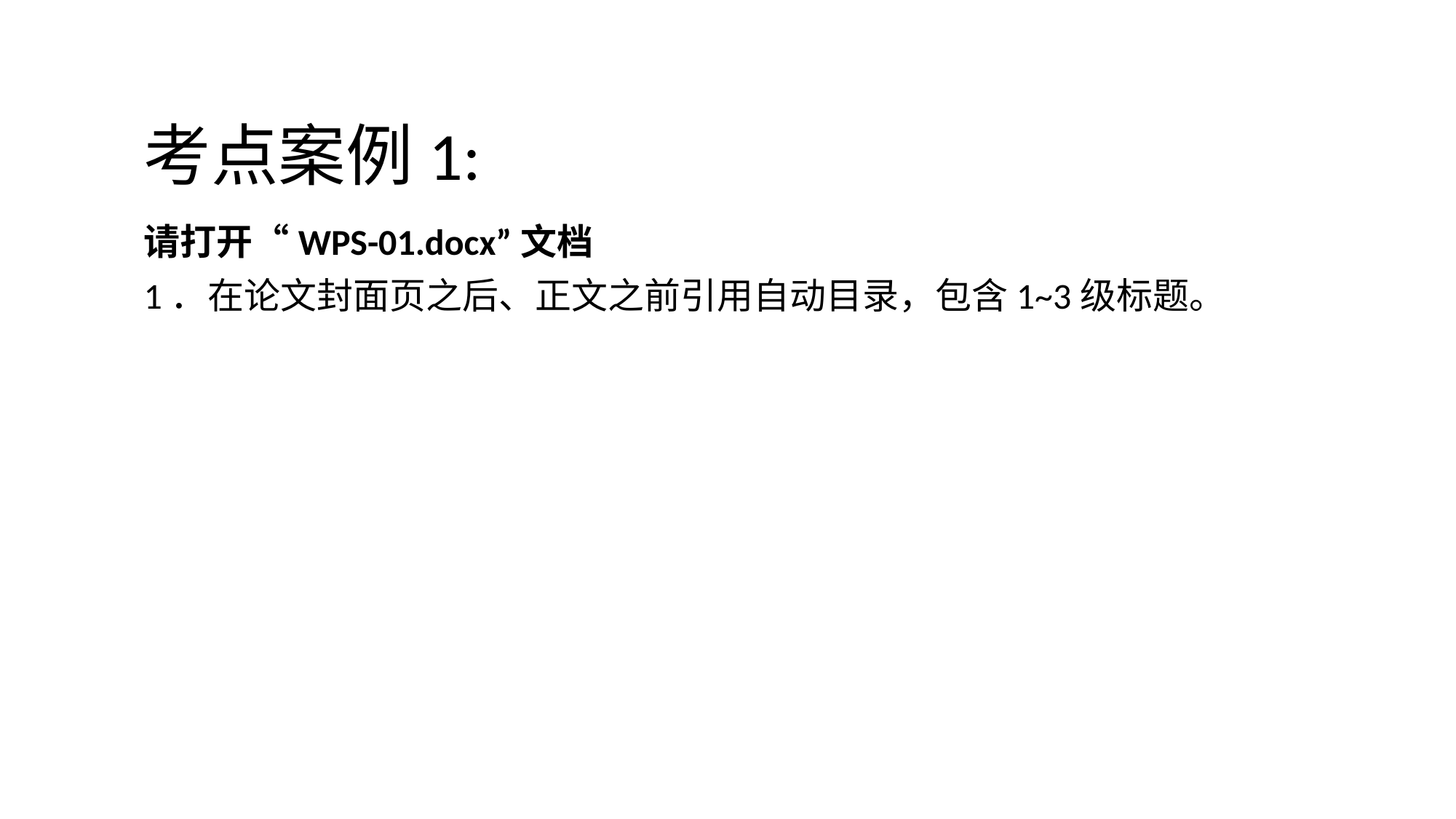

# 考点案例1:
请打开“WPS-01.docx”文档
1．在论文封面页之后、正文之前引用自动目录，包含1~3级标题。